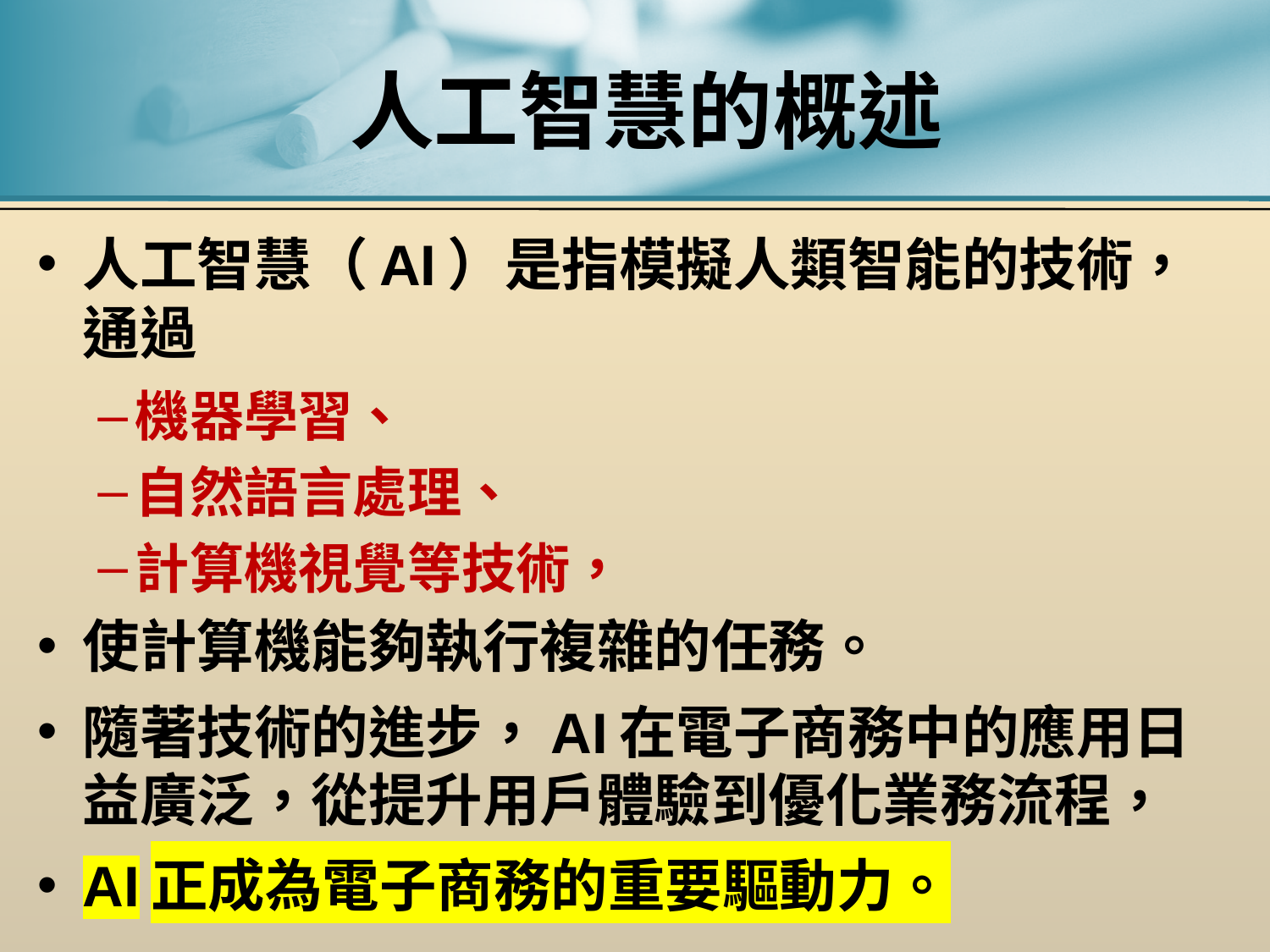

# 人工智慧的概述
人工智慧（AI）是指模擬人類智能的技術，通過
機器學習、
自然語言處理、
計算機視覺等技術，
使計算機能夠執行複雜的任務。
隨著技術的進步，AI在電子商務中的應用日益廣泛，從提升用戶體驗到優化業務流程，
AI正成為電子商務的重要驅動力。